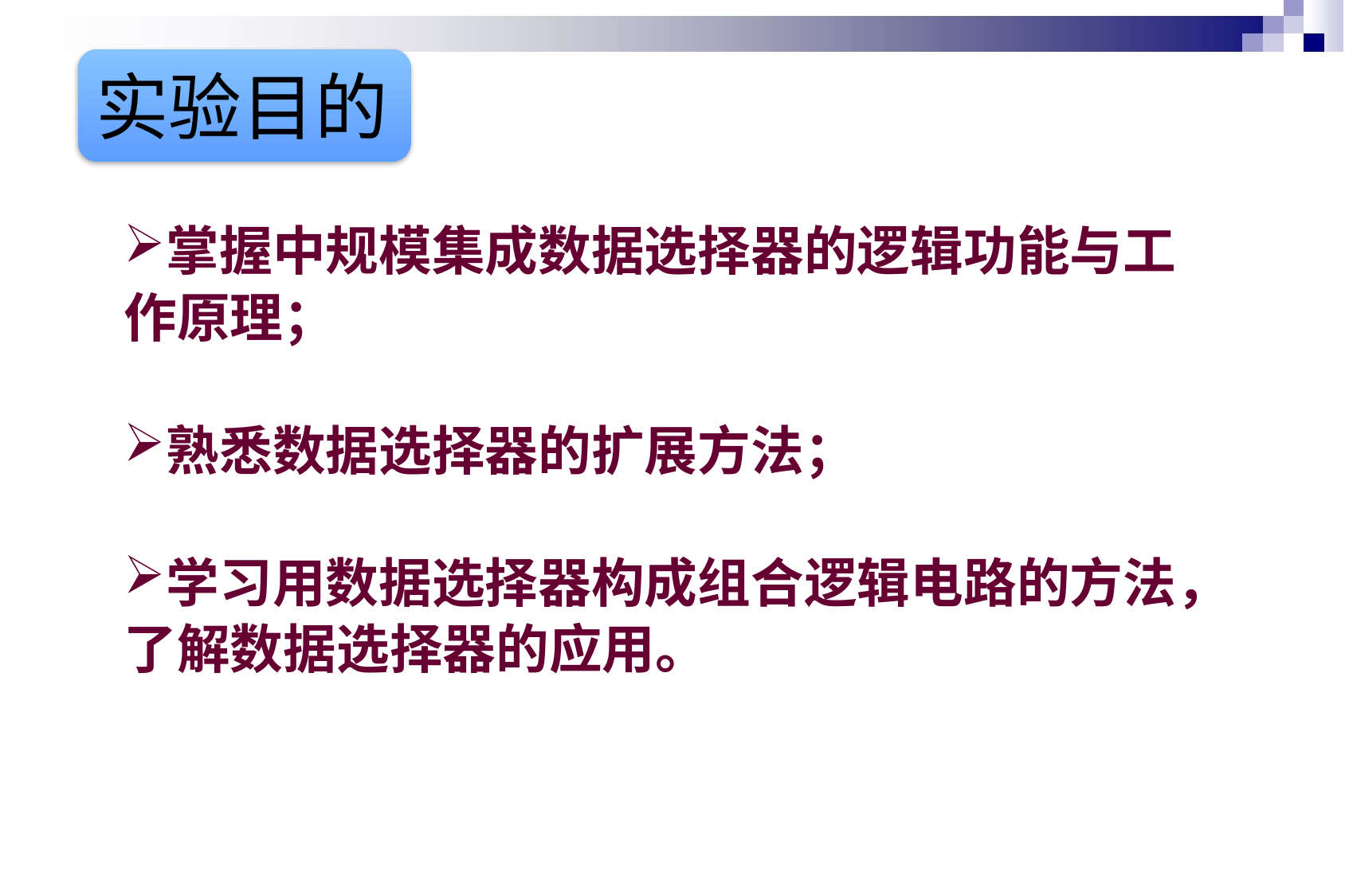

实验目的
掌握中规模集成数据选择器的逻辑功能与工作原理；

熟悉数据选择器的扩展方法；

学习用数据选择器构成组合逻辑电路的方法，了解数据选择器的应用。